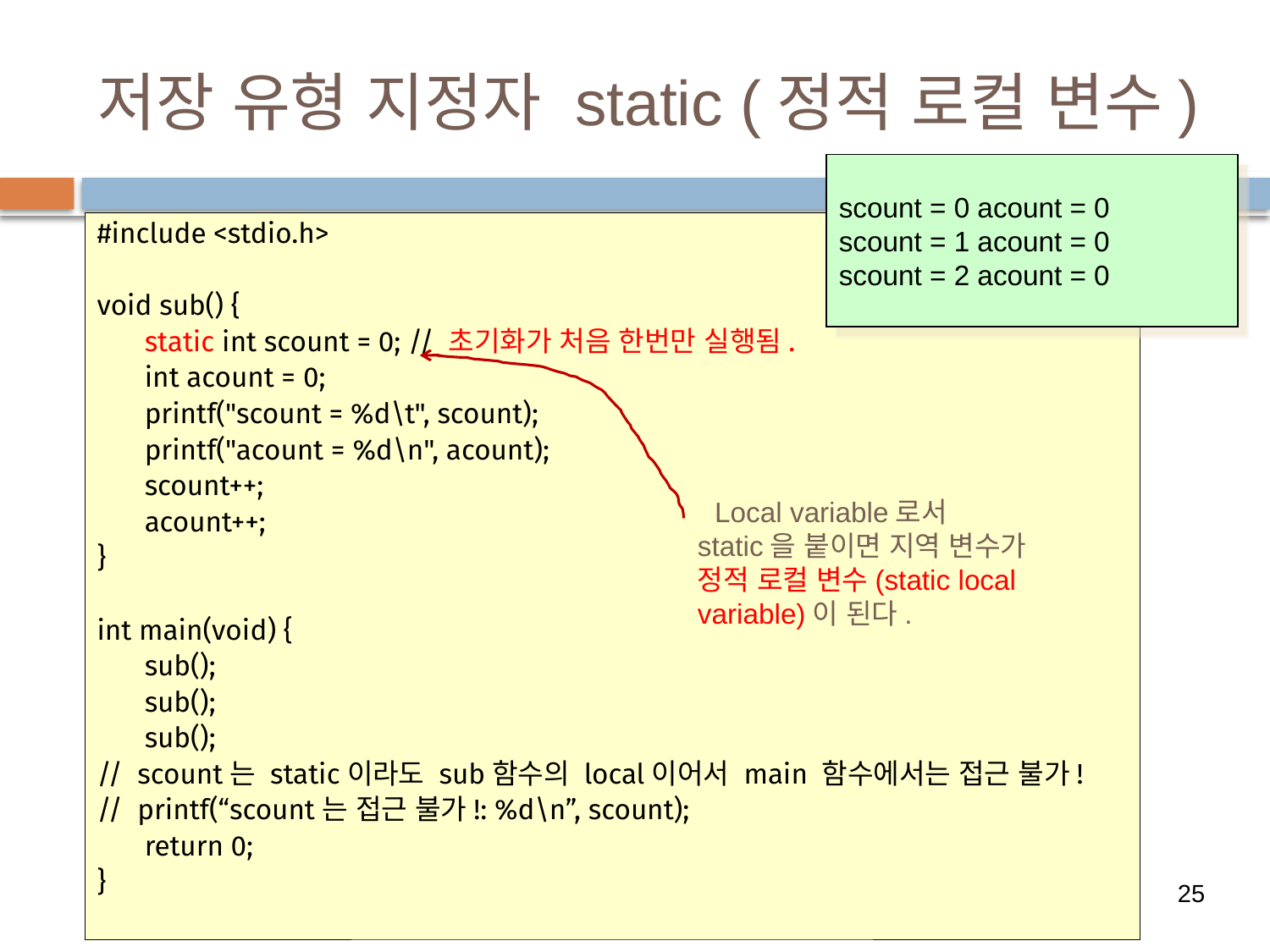

# 저장 유형 지정자 static (정적 로컬 변수)
scount = 0 acount = 0
scount = 1 acount = 0
scount = 2 acount = 0
#include <stdio.h>

void sub() {
	static int scount = 0; // 초기화가 처음 한번만 실행됨.
	int acount = 0;
	printf("scount = %d\t", scount);
	printf("acount = %d\n", acount);
	scount++;
	acount++;
}

int main(void) {
	sub();
	sub();
	sub();
//  scount는 static이라도 sub함수의 local이어서 main 함수에서는 접근 불가!
//  printf(“scount는 접근 불가!: %d\n”, scount);
	return 0;
}

Local variable로서
static을 붙이면 지역 변수가 정적 로컬 변수(static local variable)이 된다.
25